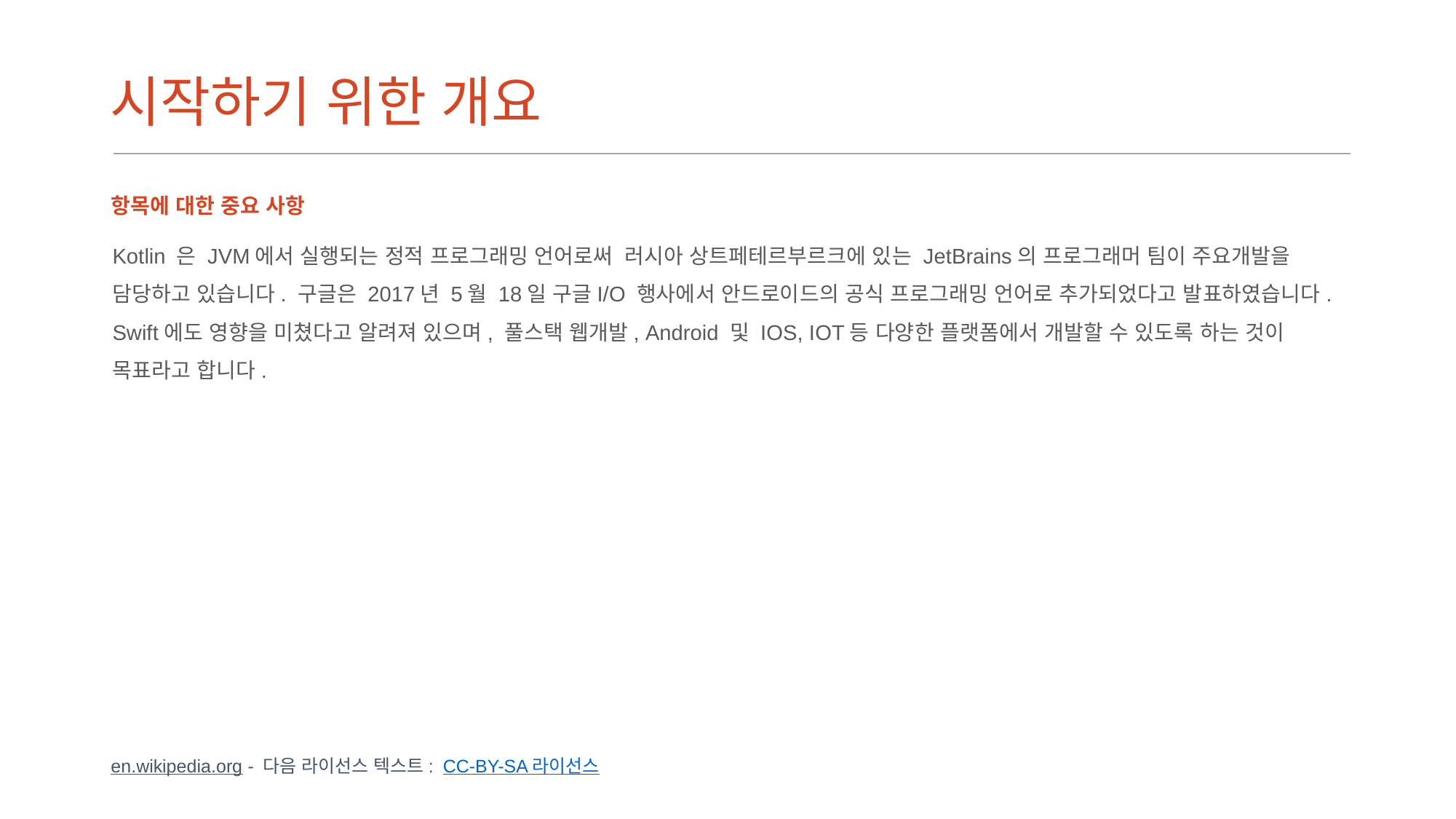

# 시작하기 위한 개요
항목에 대한 중요 사항
Kotlin 은 JVM에서 실행되는 정적 프로그래밍 언어로써  러시아 상트페테르부르크에 있는 JetBrains의 프로그래머 팀이 주요개발을 담당하고 있습니다. 구글은 2017년 5월 18일 구글I/O 행사에서 안드로이드의 공식 프로그래밍 언어로 추가되었다고 발표하였습니다.
Swift에도 영향을 미쳤다고 알려져 있으며, 풀스택 웹개발, Android 및 IOS, IOT등 다양한 플랫폼에서 개발할 수 있도록 하는 것이 목표라고 합니다.
en.wikipedia.org - 다음 라이선스 텍스트: CC-BY-SA 라이선스